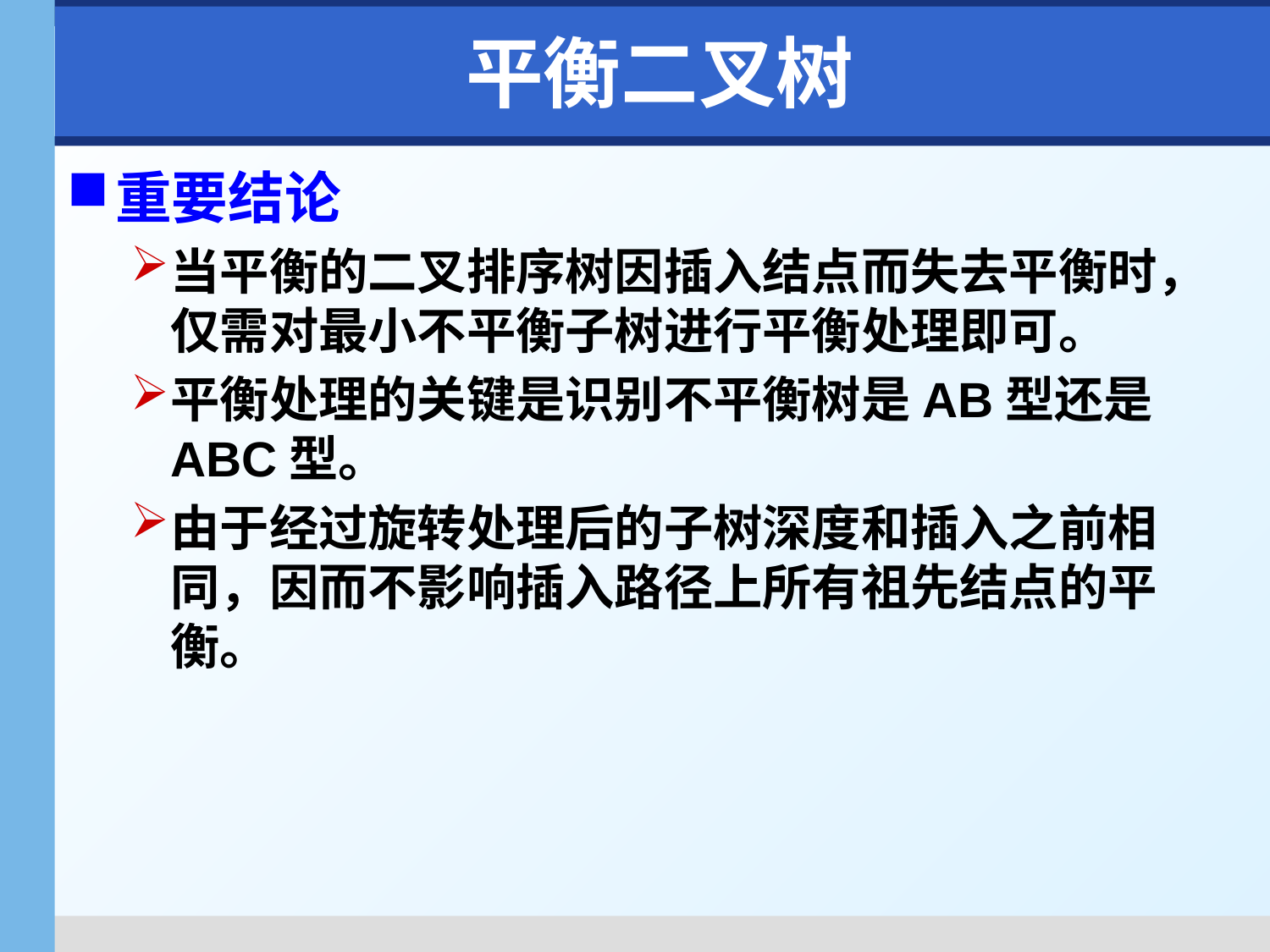

# 平衡二叉树
重要结论
当平衡的二叉排序树因插入结点而失去平衡时，仅需对最小不平衡子树进行平衡处理即可。
平衡处理的关键是识别不平衡树是AB型还是ABC型。
由于经过旋转处理后的子树深度和插入之前相同，因而不影响插入路径上所有祖先结点的平衡。